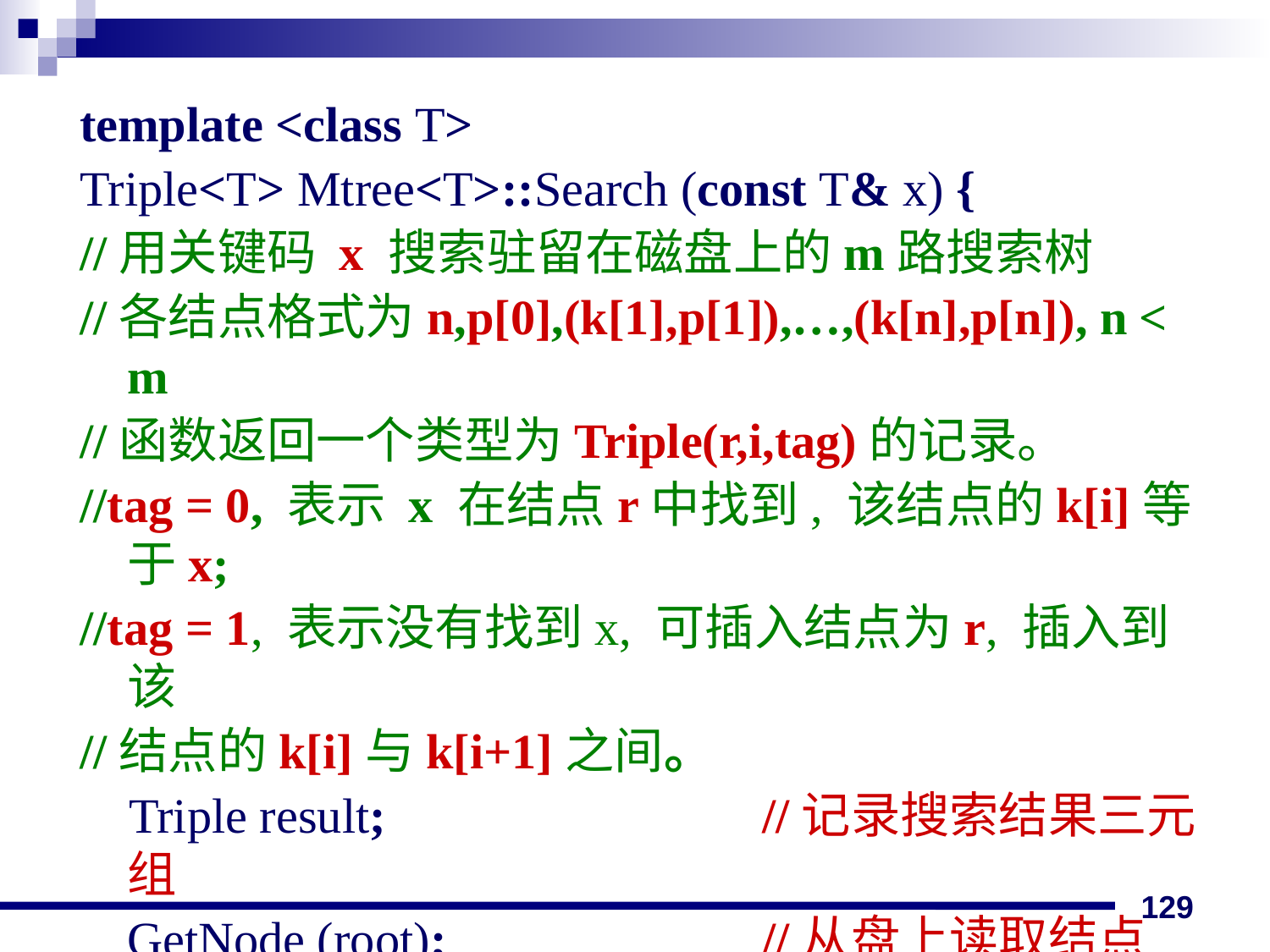

template <class T>
Triple<T> Mtree<T>::Search (const T& x) {
//用关键码 x 搜索驻留在磁盘上的m路搜索树
//各结点格式为n,p[0],(k[1],p[1]),…,(k[n],p[n]), n < m
//函数返回一个类型为Triple(r,i,tag)的记录。
//tag = 0, 表示 x 在结点r中找到, 该结点的k[i]等于x;
//tag = 1, 表示没有找到x, 可插入结点为r, 插入到该
//结点的k[i]与k[i+1]之间。
    Triple result;			//记录搜索结果三元组
   	GetNode (root);			//从盘上读取结点root
   	MtreeNode<T> *p = root, *q = NULL;
		//p是扫描指针,q是p的父结点指针
129